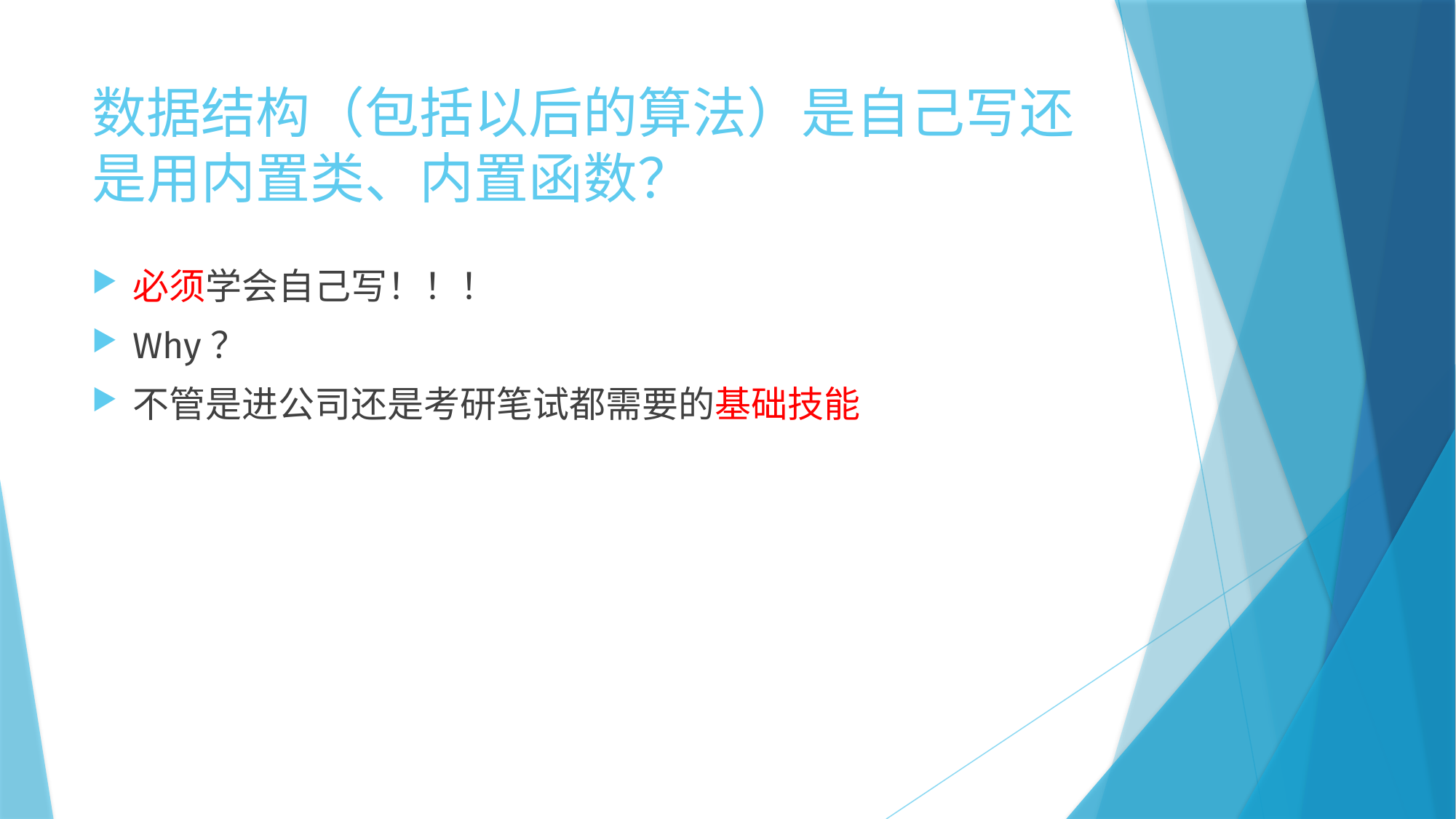

# 数据结构（包括以后的算法）是自己写还是用内置类、内置函数？
必须学会自己写！！！
Why？
不管是进公司还是考研笔试都需要的基础技能